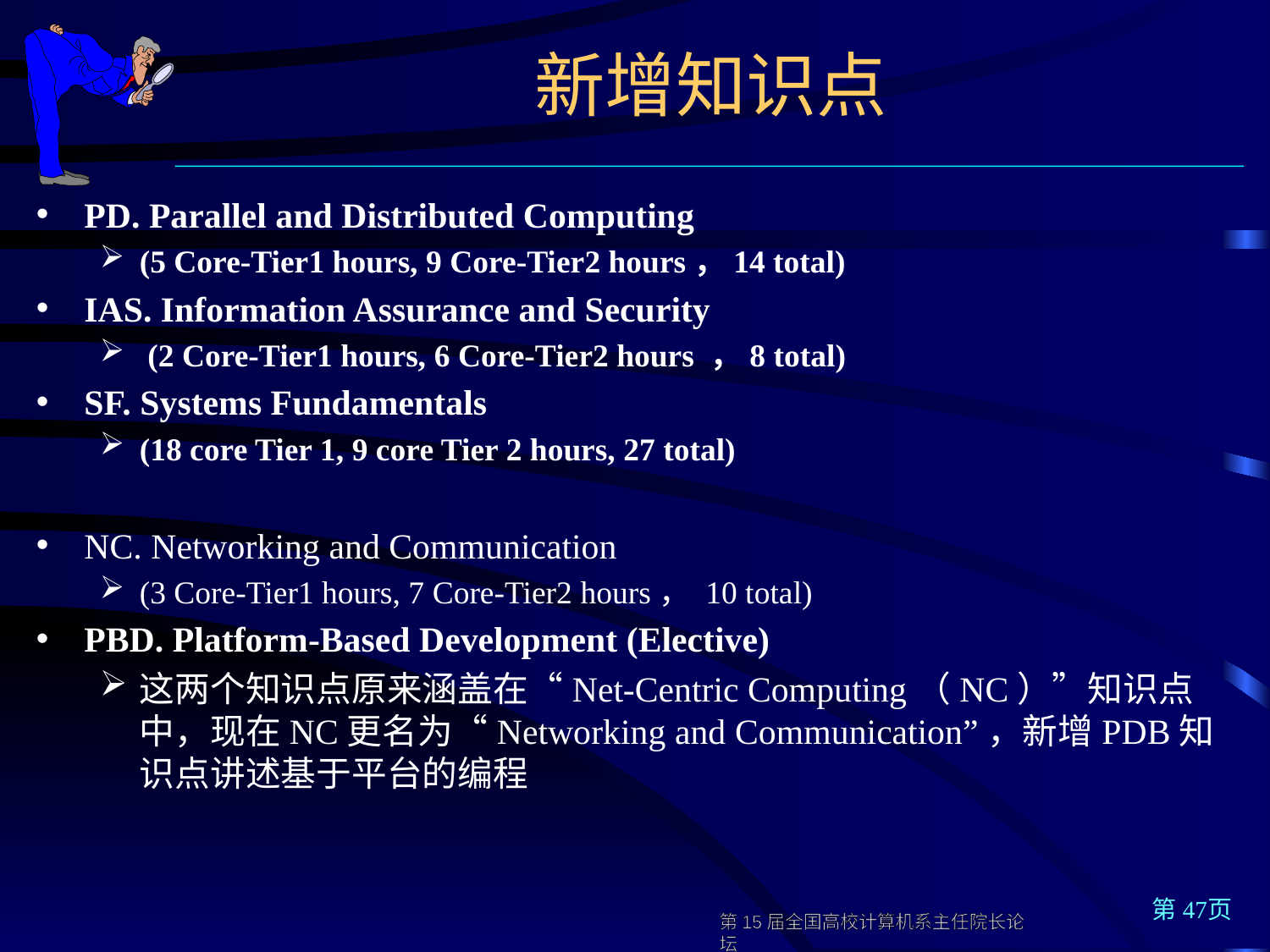

新增知识点
PD. Parallel and Distributed Computing
(5 Core-Tier1 hours, 9 Core-Tier2 hours，14 total)
IAS. Information Assurance and Security
 (2 Core-Tier1 hours, 6 Core-Tier2 hours ，8 total)
SF. Systems Fundamentals
(18 core Tier 1, 9 core Tier 2 hours, 27 total)

NC. Networking and Communication
(3 Core-Tier1 hours, 7 Core-Tier2 hours， 10 total)
PBD. Platform-Based Development (Elective)
这两个知识点原来涵盖在“Net-Centric Computing（NC）”知识点中，现在NC更名为“Networking and Communication”，新增PDB知识点讲述基于平台的编程
第47页
第15届全国高校计算机系主任院长论坛